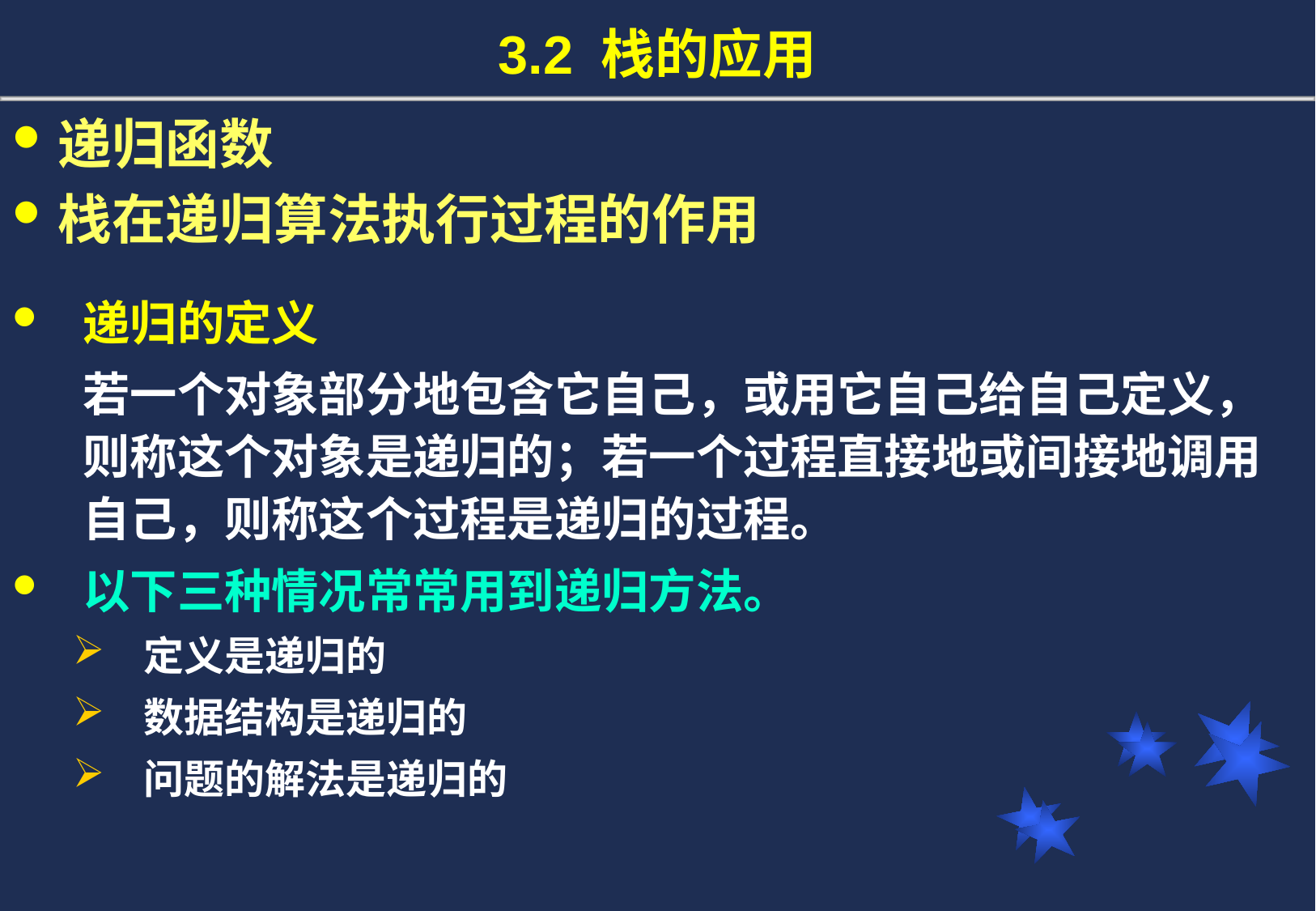

# 3.2 栈的应用

递归函数
栈在递归算法执行过程的作用
递归的定义
	若一个对象部分地包含它自己，或用它自己给自己定义，则称这个对象是递归的；若一个过程直接地或间接地调用自己，则称这个过程是递归的过程。
以下三种情况常常用到递归方法。
定义是递归的
数据结构是递归的
问题的解法是递归的